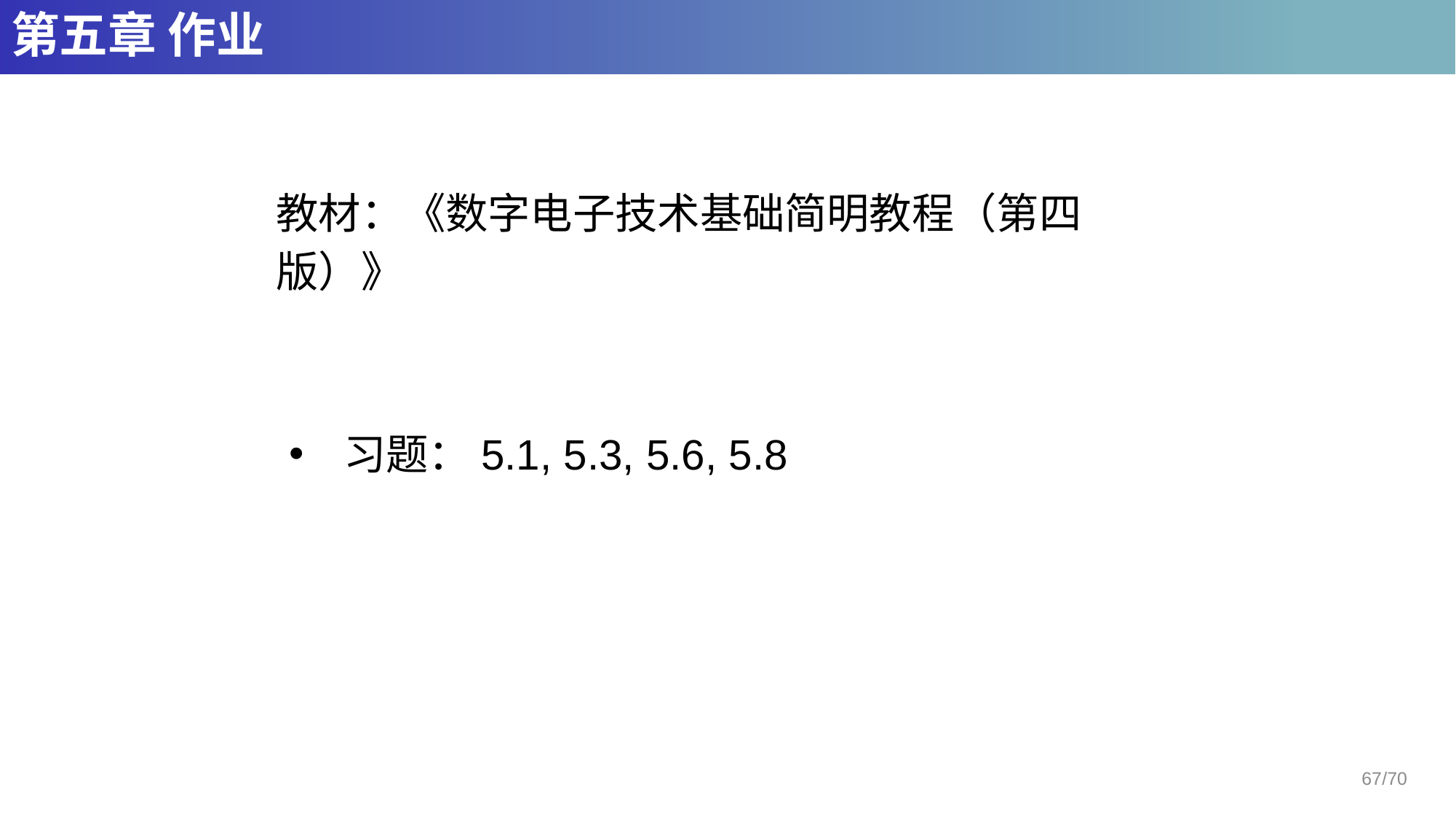

# 第五章 作业
教材：《数字电子技术基础简明教程（第四版）》
习题：5.1, 5.3, 5.6, 5.8
67/70